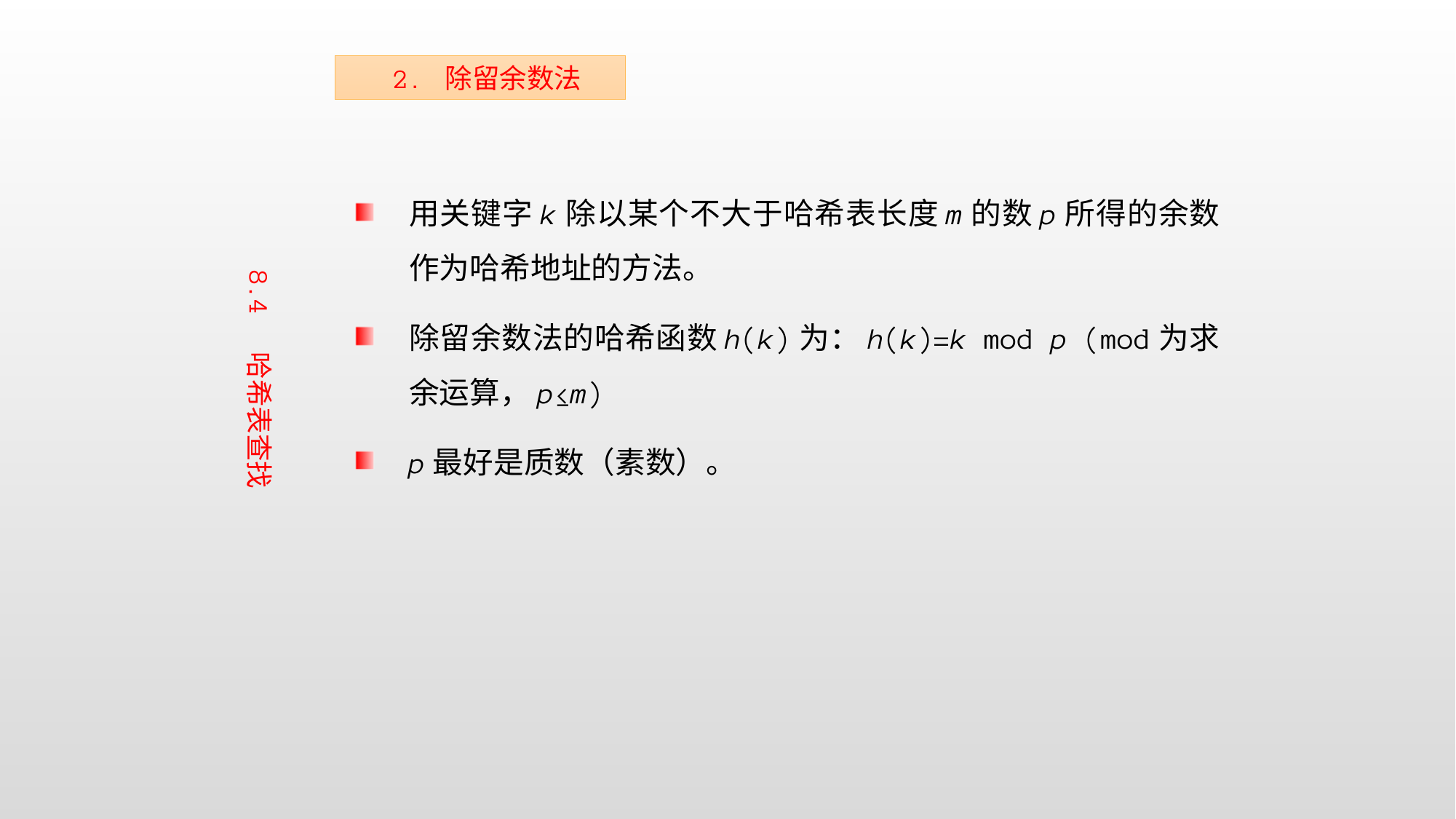

2. 除留余数法
用关键字k除以某个不大于哈希表长度m的数p所得的余数作为哈希地址的方法。
除留余数法的哈希函数h(k)为：h(k)=k mod p (mod为求余运算，p≤m)
p最好是质数（素数）。
8.4  哈希表查找